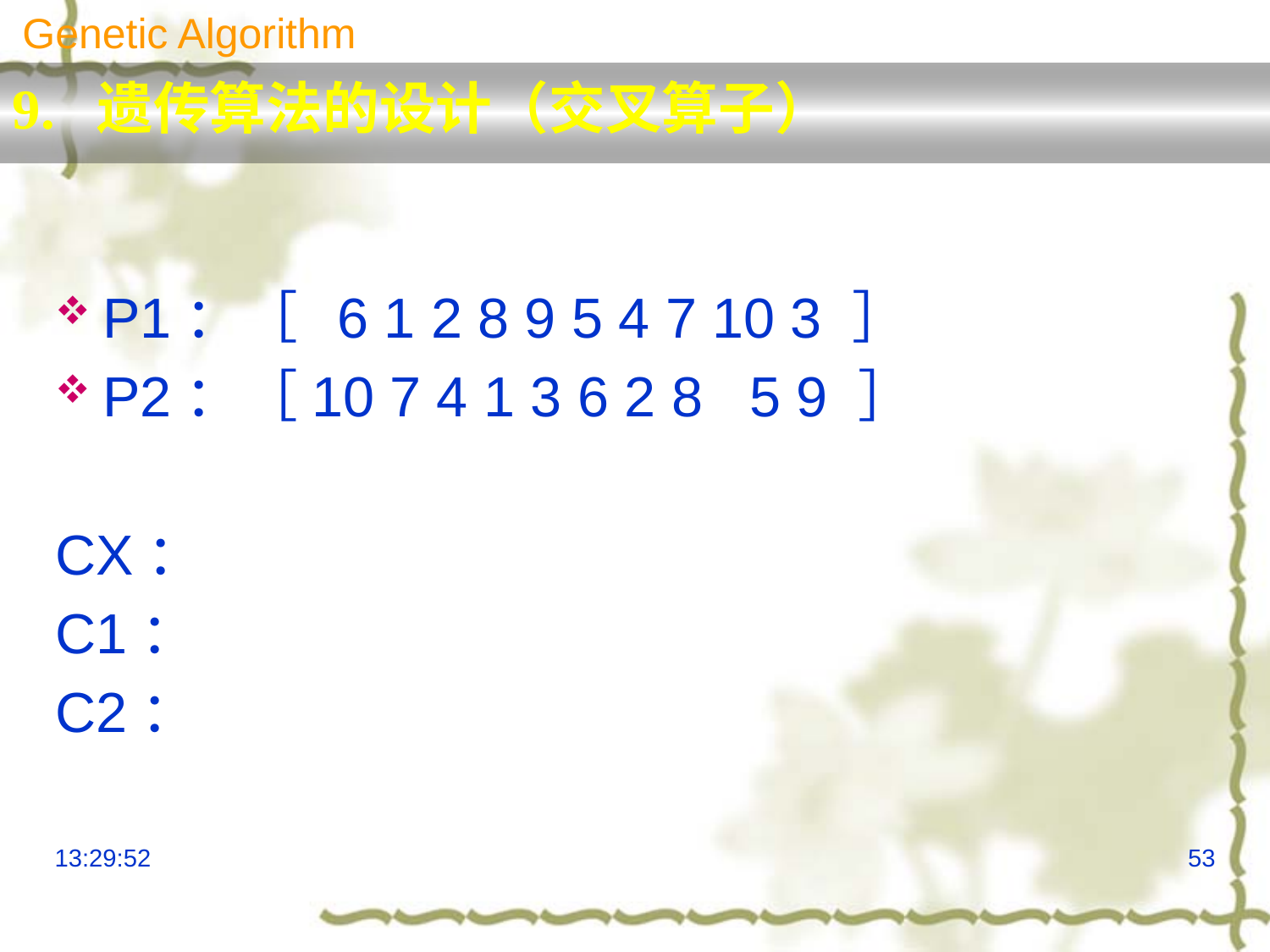

Genetic Algorithm
9.  遗传算法的设计（交叉算子）
P1：［  6 1 2 8 9 5 4 7 10 3 ］
P2：［10 7 4 1 3 6 2 8   5 9 ］

CX：
C1：
C2：
13:29:52
53